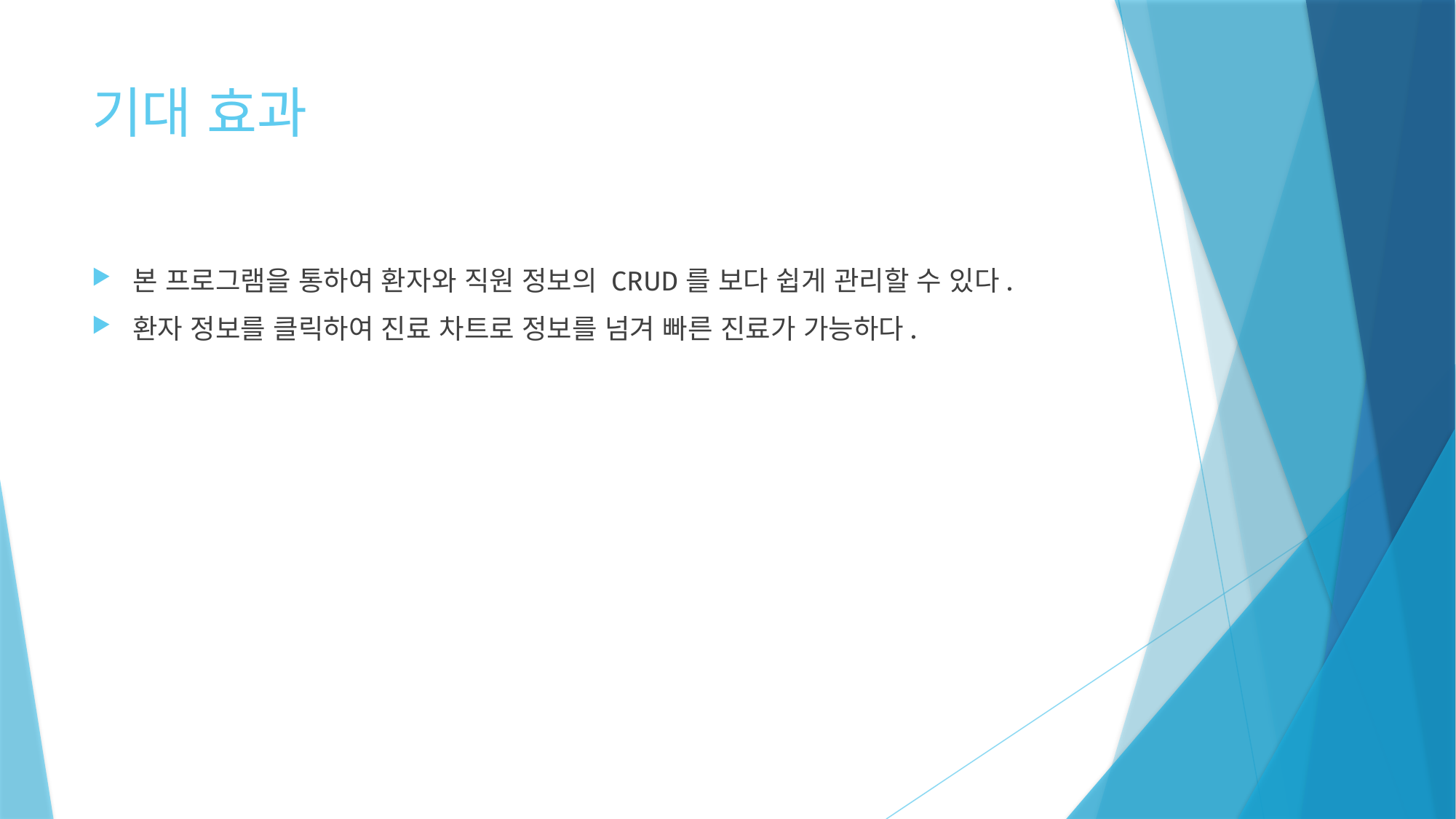

# 기대 효과
본 프로그램을 통하여 환자와 직원 정보의 CRUD를 보다 쉽게 관리할 수 있다.
환자 정보를 클릭하여 진료 차트로 정보를 넘겨 빠른 진료가 가능하다.